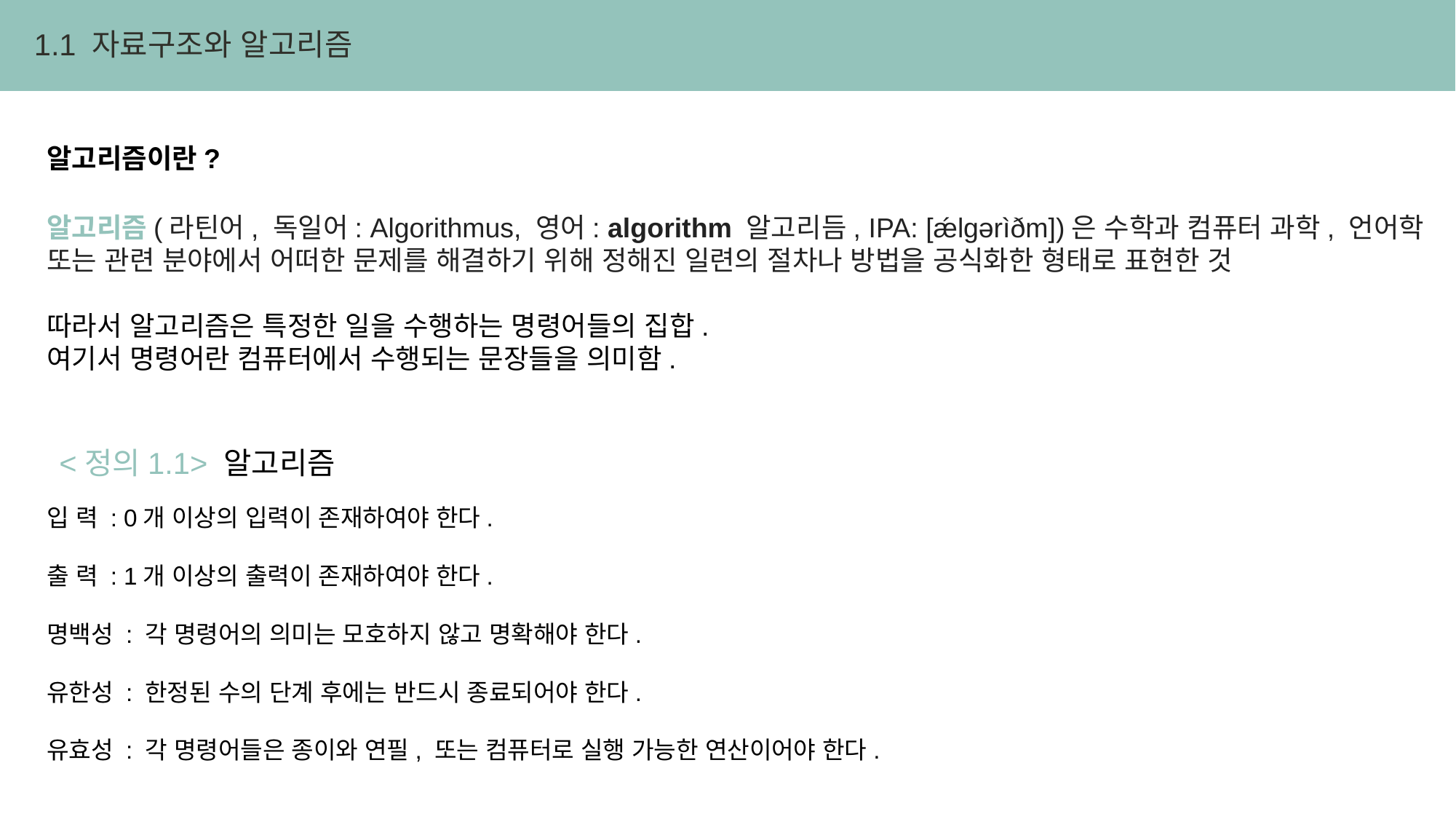

1.1 자료구조와 알고리즘
알고리즘이란?
알고리즘(라틴어, 독일어: Algorithmus, 영어: algorithm 알고리듬, IPA: [ǽlɡərìðm])은 수학과 컴퓨터 과학, 언어학 또는 관련 분야에서 어떠한 문제를 해결하기 위해 정해진 일련의 절차나 방법을 공식화한 형태로 표현한 것

따라서 알고리즘은 특정한 일을 수행하는 명령어들의 집합.
여기서 명령어란 컴퓨터에서 수행되는 문장들을 의미함.
<정의1.1> 알고리즘
입 력 : 0개 이상의 입력이 존재하여야 한다.

출 력 : 1개 이상의 출력이 존재하여야 한다.

명백성 : 각 명령어의 의미는 모호하지 않고 명확해야 한다.

유한성 : 한정된 수의 단계 후에는 반드시 종료되어야 한다.

유효성 : 각 명령어들은 종이와 연필, 또는 컴퓨터로 실행 가능한 연산이어야 한다.